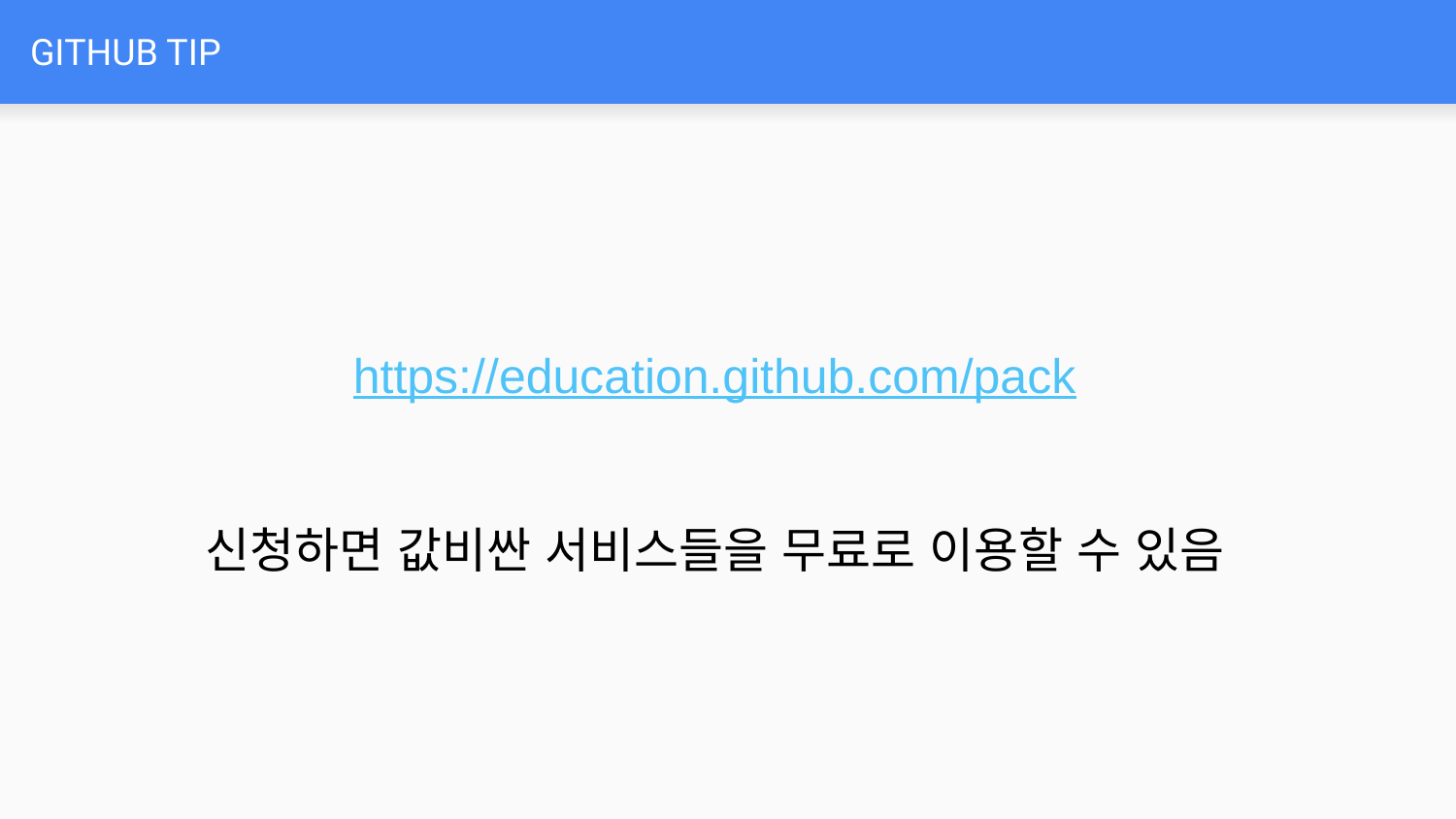

# GITHUB TIP

https://education.github.com/pack

신청하면 값비싼 서비스들을 무료로 이용할 수 있음